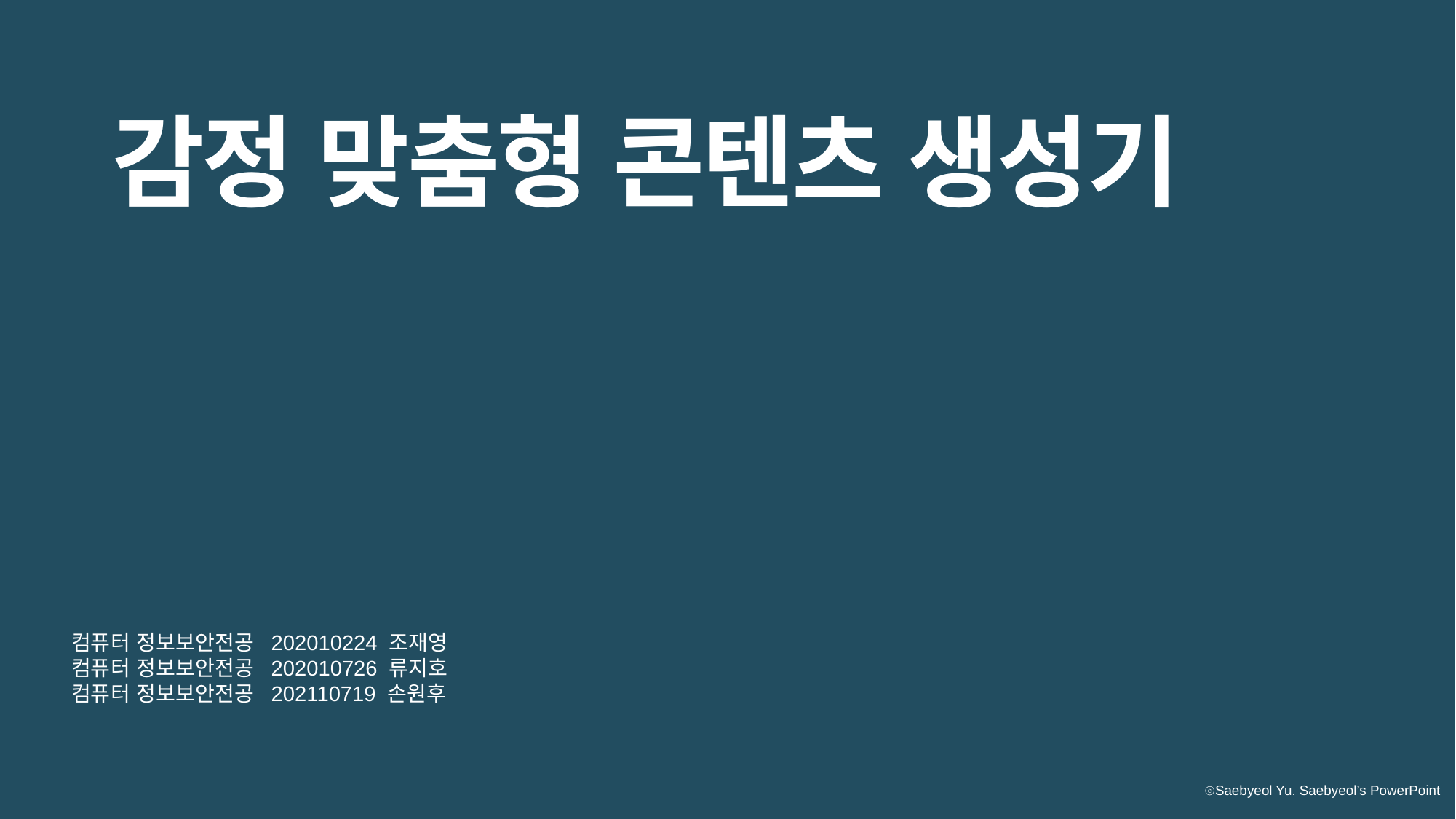

감정 맞춤형 콘텐츠 생성기
컴퓨터 정보보안전공  202010224 조재영
컴퓨터 정보보안전공  202010726 류지호
컴퓨터 정보보안전공  202110719 손원후